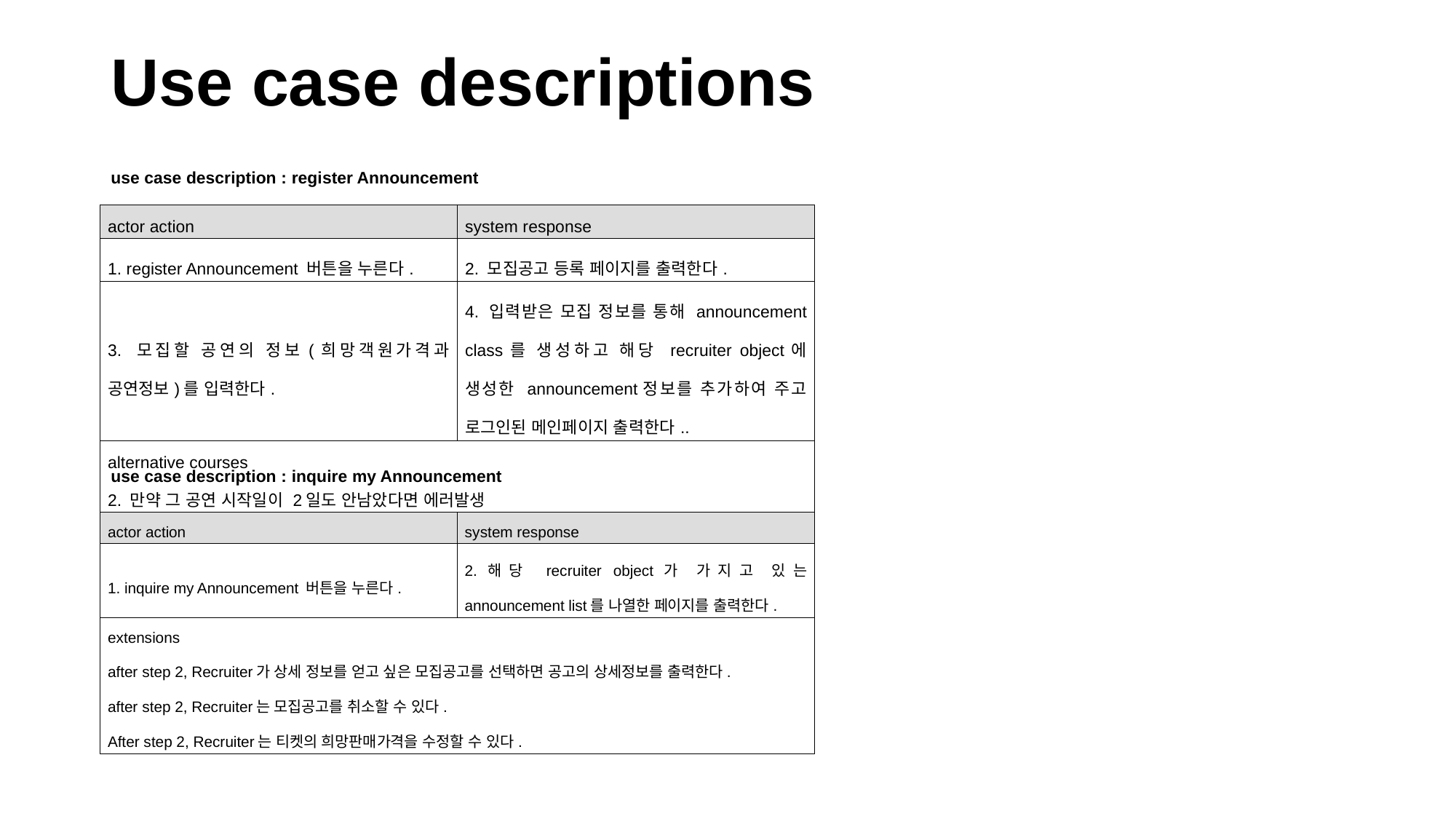

# Use case descriptions
use case description : register Announcement

use case description : inquire my Announcement

| actor action | system response |
| --- | --- |
| 1. register Announcement 버튼을 누른다. | 2. 모집공고 등록 페이지를 출력한다. |
| 3. 모집할 공연의 정보(희망객원가격과 공연정보)를 입력한다. | 4. 입력받은 모집 정보를 통해 announcement class를 생성하고 해당 recruiter object에 생성한 announcement정보를 추가하여 주고 로그인된 메인페이지 출력한다.. |
| alternative courses 2. 만약 그 공연 시작일이 2일도 안남았다면 에러발생 |  |
| actor action | system response |
| --- | --- |
| 1. inquire my Announcement 버튼을 누른다. | 2.해당 recruiter object가 가지고 있는 announcement list를 나열한 페이지를 출력한다. |
| extensions after step 2, Recruiter가 상세 정보를 얻고 싶은 모집공고를 선택하면 공고의 상세정보를 출력한다. after step 2, Recruiter는 모집공고를 취소할 수 있다. After step 2, Recruiter는 티켓의 희망판매가격을 수정할 수 있다. |  |